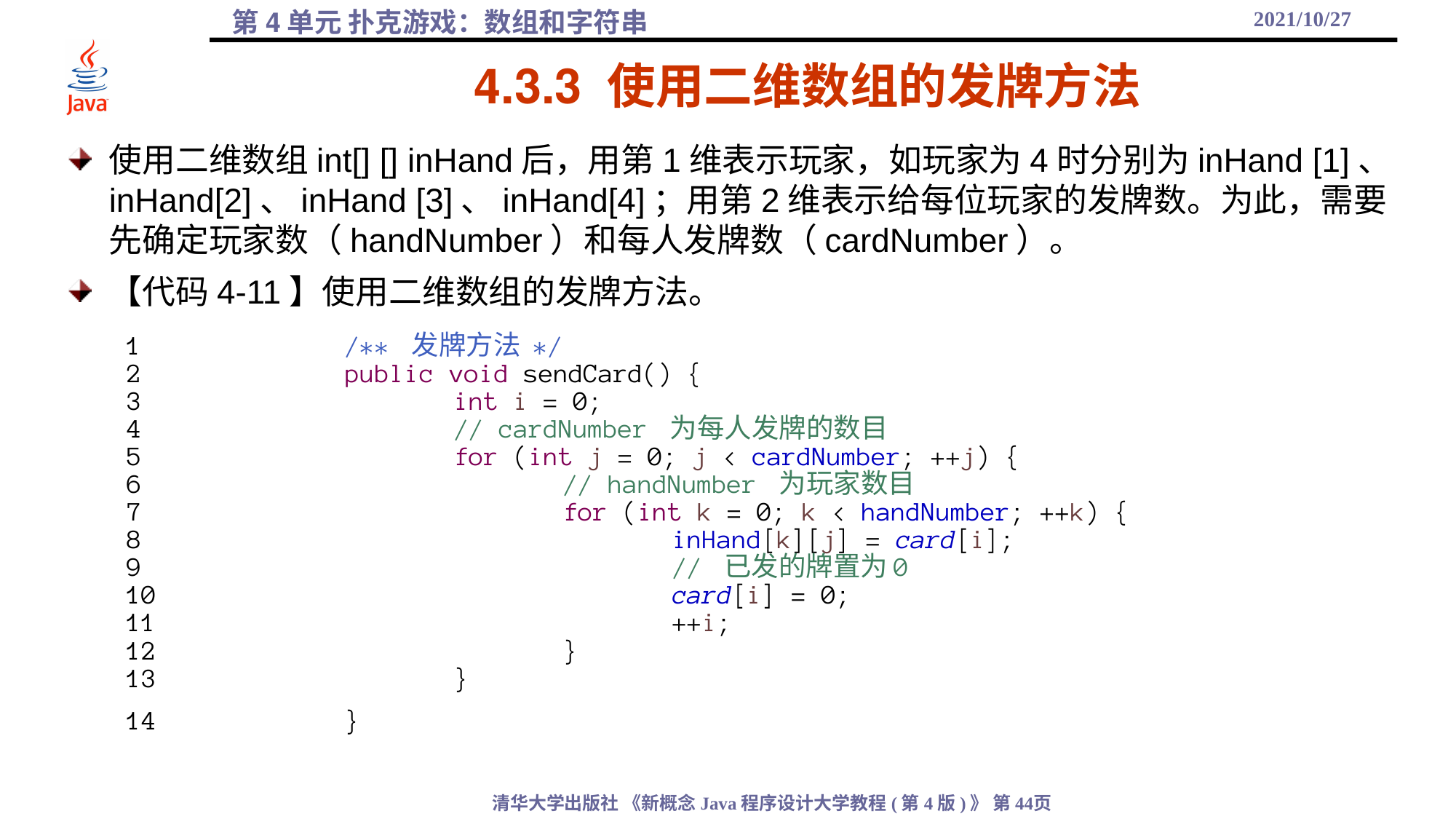

2021/10/27
# 4.3.3 使用二维数组的发牌方法
使用二维数组int[] [] inHand后，用第1维表示玩家，如玩家为4时分别为inHand [1]、inHand[2]、inHand [3]、inHand[4]；用第2维表示给每位玩家的发牌数。为此，需要先确定玩家数（handNumber）和每人发牌数（cardNumber）。
【代码4-11】使用二维数组的发牌方法。

1		/** 发牌方法 */
2		public void sendCard() {
3			int i = 0;
4			// cardNumber 为每人发牌的数目
5			for (int j = 0; j < cardNumber; ++j) {
6				// handNumber 为玩家数目
7				for (int k = 0; k < handNumber; ++k) {
8					inHand[k][j] = card[i];
9	                      	// 已发的牌置为0
10					card[i] = 0;
11					++i;
12				}
13			}
14		}